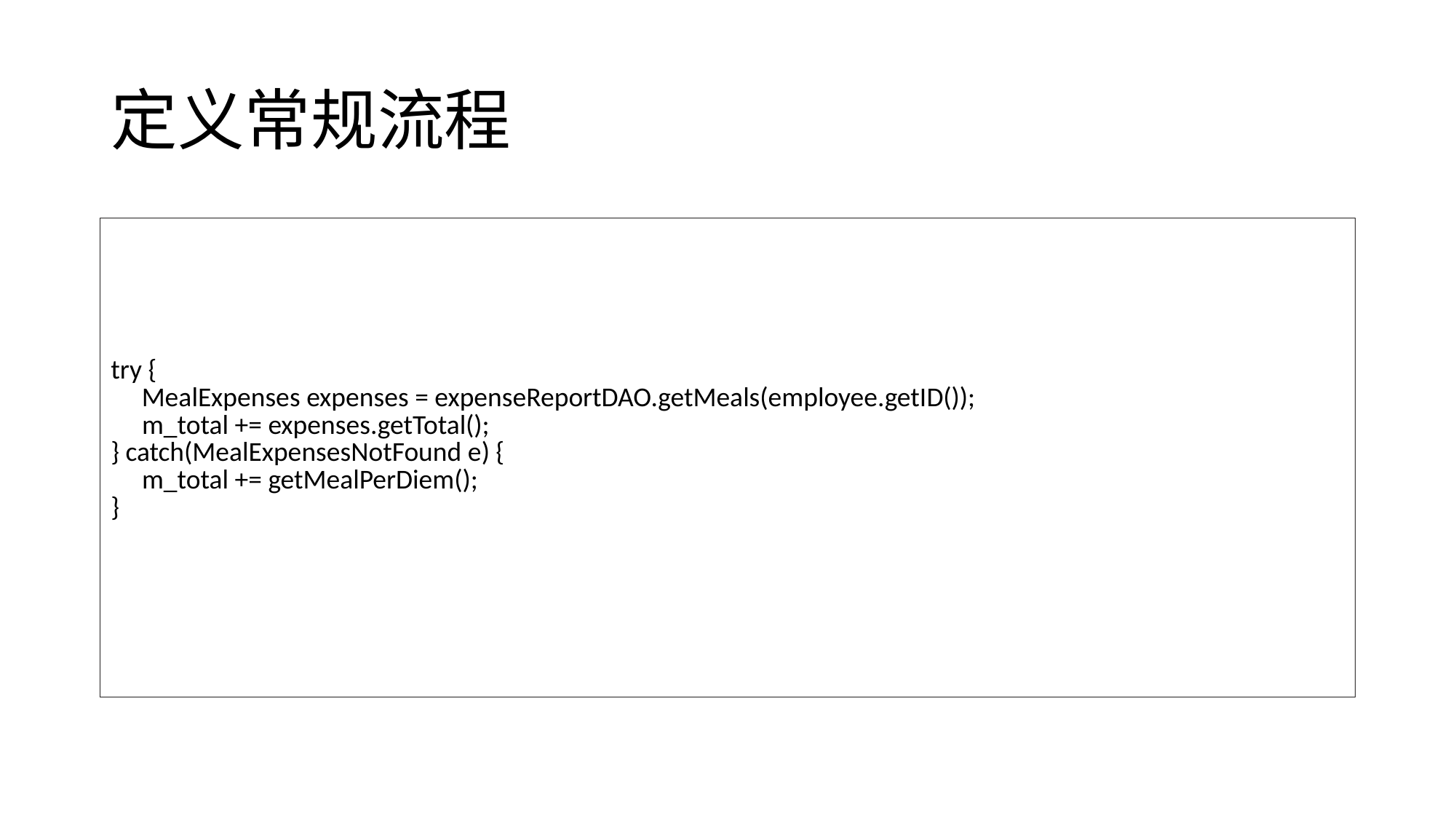

# 定义常规流程
| try { MealExpenses expenses = expenseReportDAO.getMeals(employee.getID()); m\_total += expenses.getTotal(); } catch(MealExpensesNotFound e) { m\_total += getMealPerDiem(); } |
| --- |